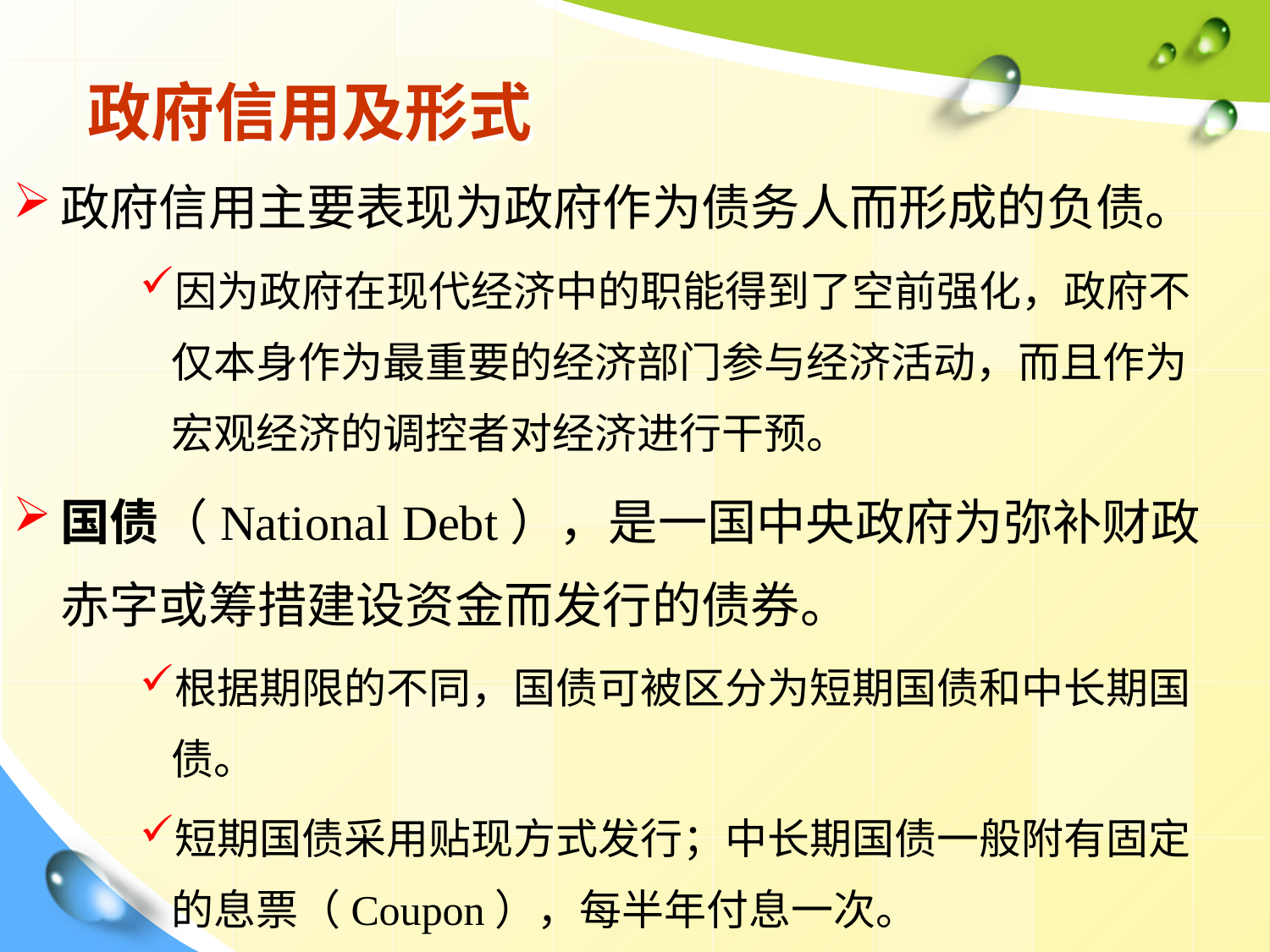

# 政府信用及形式
政府信用主要表现为政府作为债务人而形成的负债。
因为政府在现代经济中的职能得到了空前强化，政府不仅本身作为最重要的经济部门参与经济活动，而且作为宏观经济的调控者对经济进行干预。
国债（National Debt），是一国中央政府为弥补财政赤字或筹措建设资金而发行的债券。
根据期限的不同，国债可被区分为短期国债和中长期国债。
短期国债采用贴现方式发行；中长期国债一般附有固定的息票（Coupon），每半年付息一次。